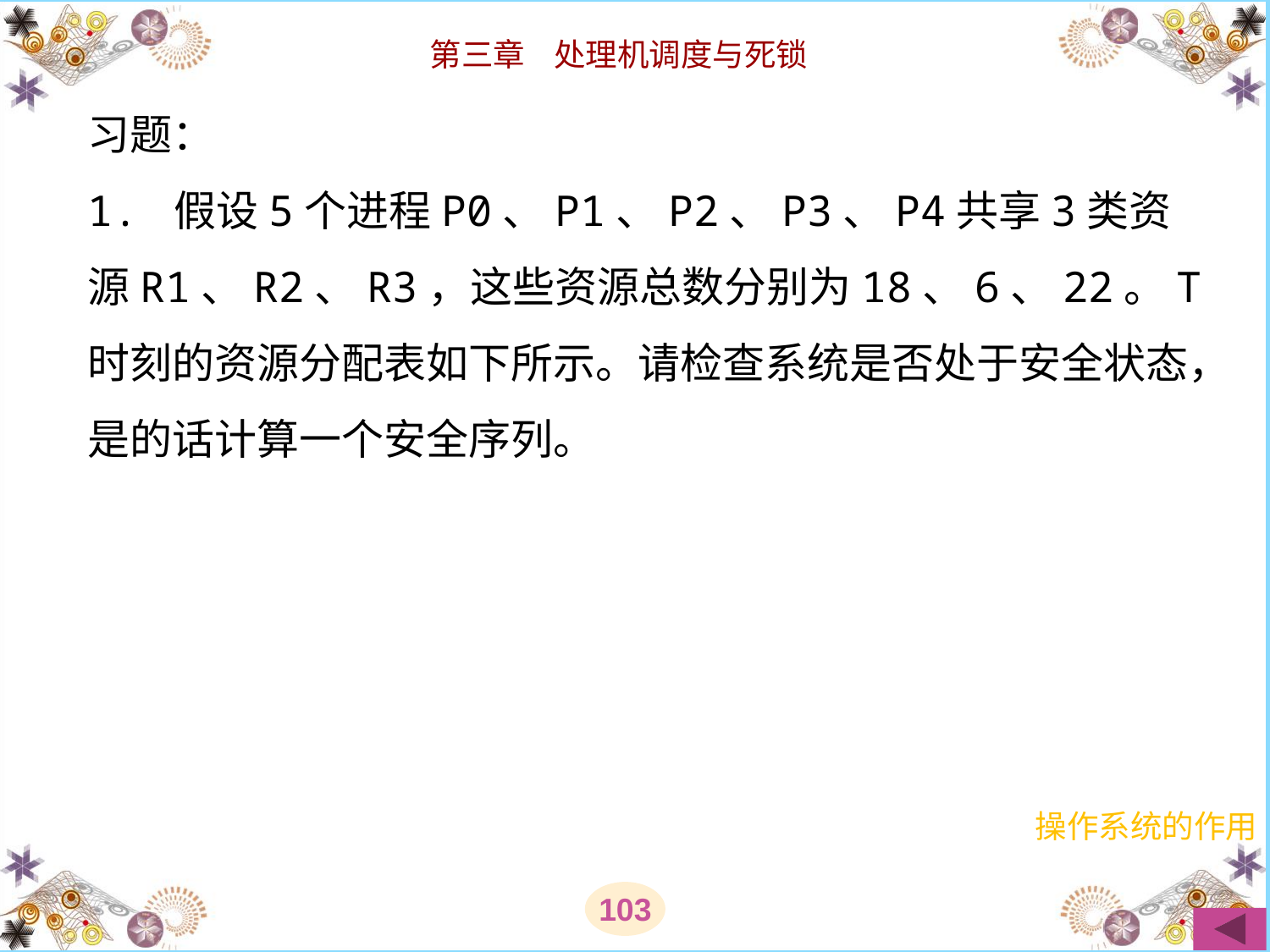

# 习题： 1. 假设5个进程P0、P1、P2、P3、P4共享3类资源R1、R2、R3，这些资源总数分别为18、6、22。T时刻的资源分配表如下所示。请检查系统是否处于安全状态，是的话计算一个安全序列。
操作系统的作用